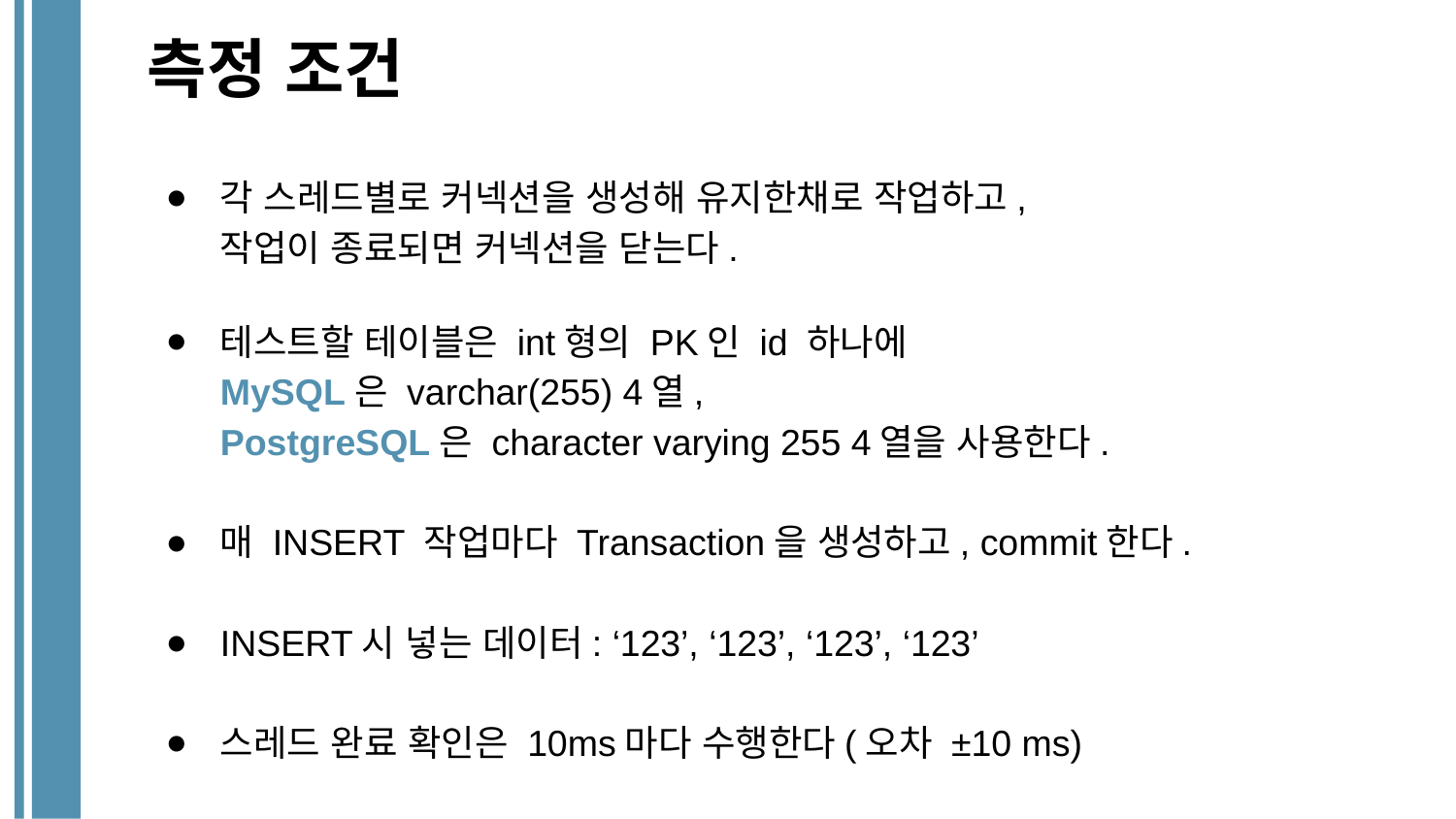

# 측정 조건
각 스레드별로 커넥션을 생성해 유지한채로 작업하고,
작업이 종료되면 커넥션을 닫는다.
테스트할 테이블은 int형의 PK인 id 하나에
MySQL은 varchar(255) 4열,
PostgreSQL은 character varying 255 4열을 사용한다.
매 INSERT 작업마다 Transaction을 생성하고, commit한다.
INSERT시 넣는 데이터: ‘123’, ‘123’, ‘123’, ‘123’
스레드 완료 확인은 10ms마다 수행한다(오차 ±10 ms)